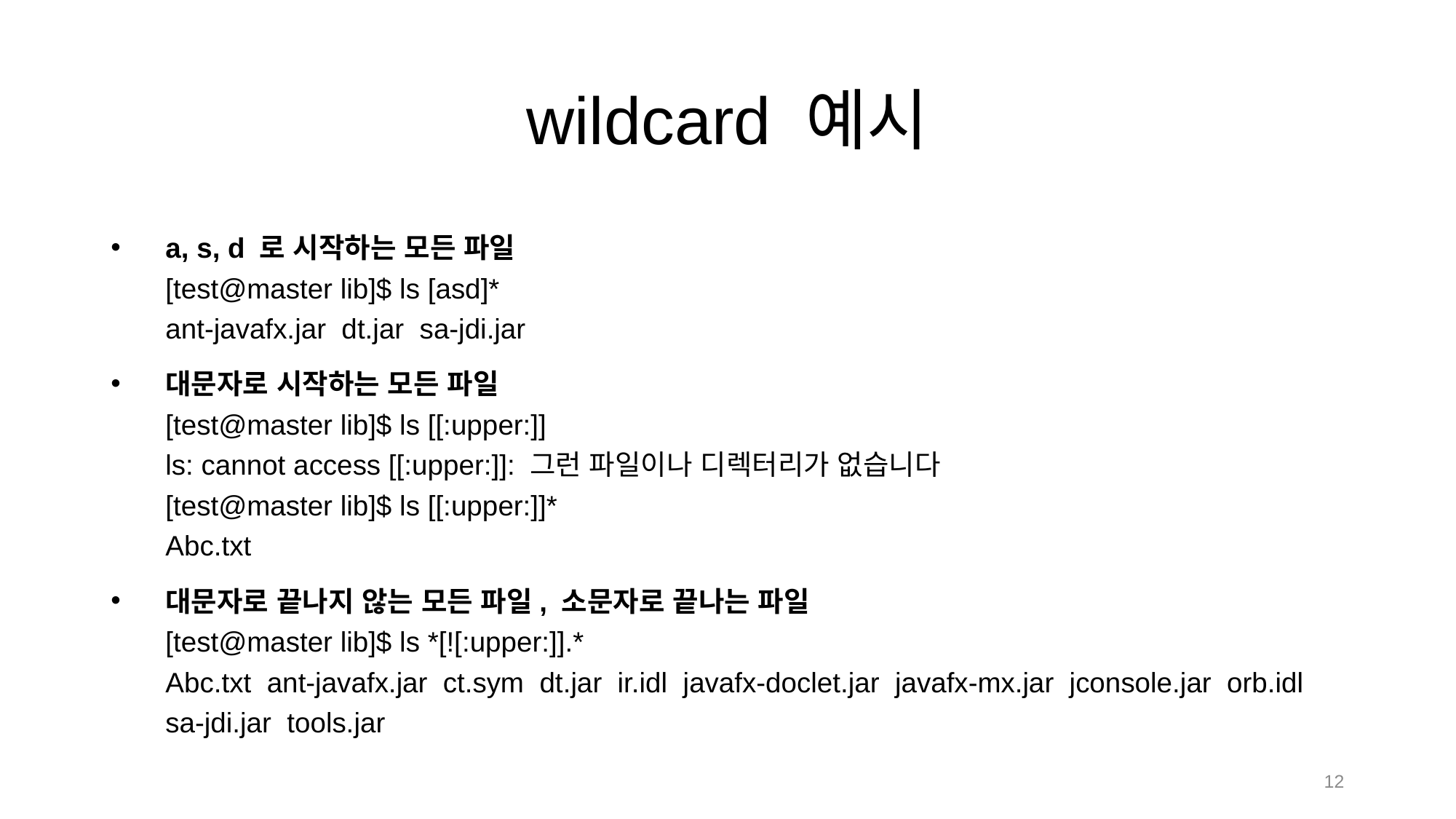

# wildcard 예시
a, s, d 로 시작하는 모든 파일
[test@master lib]$ ls [asd]*
ant-javafx.jar  dt.jar  sa-jdi.jar
대문자로 시작하는 모든 파일
[test@master lib]$ ls [[:upper:]]
ls: cannot access [[:upper:]]: 그런 파일이나 디렉터리가 없습니다
[test@master lib]$ ls [[:upper:]]*
Abc.txt
대문자로 끝나지 않는 모든 파일, 소문자로 끝나는 파일
[test@master lib]$ ls *[![:upper:]].*
Abc.txt  ant-javafx.jar  ct.sym  dt.jar  ir.idl  javafx-doclet.jar  javafx-mx.jar  jconsole.jar  orb.idl  sa-jdi.jar  tools.jar
12